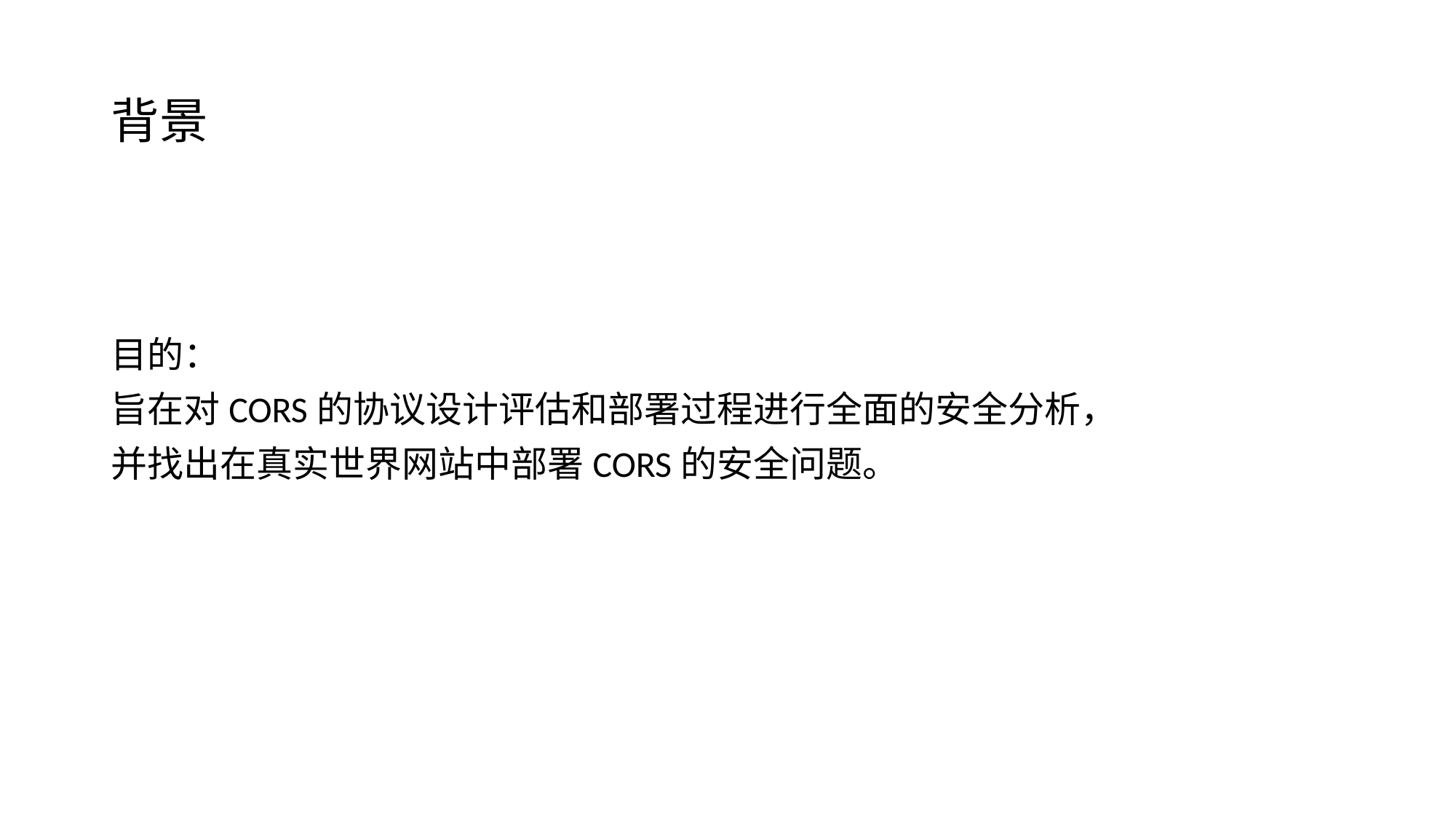

# 背景

目的：
旨在对CORS的协议设计评估和部署过程进行全面的安全分析，
并找出在真实世界网站中部署CORS的安全问题。

3